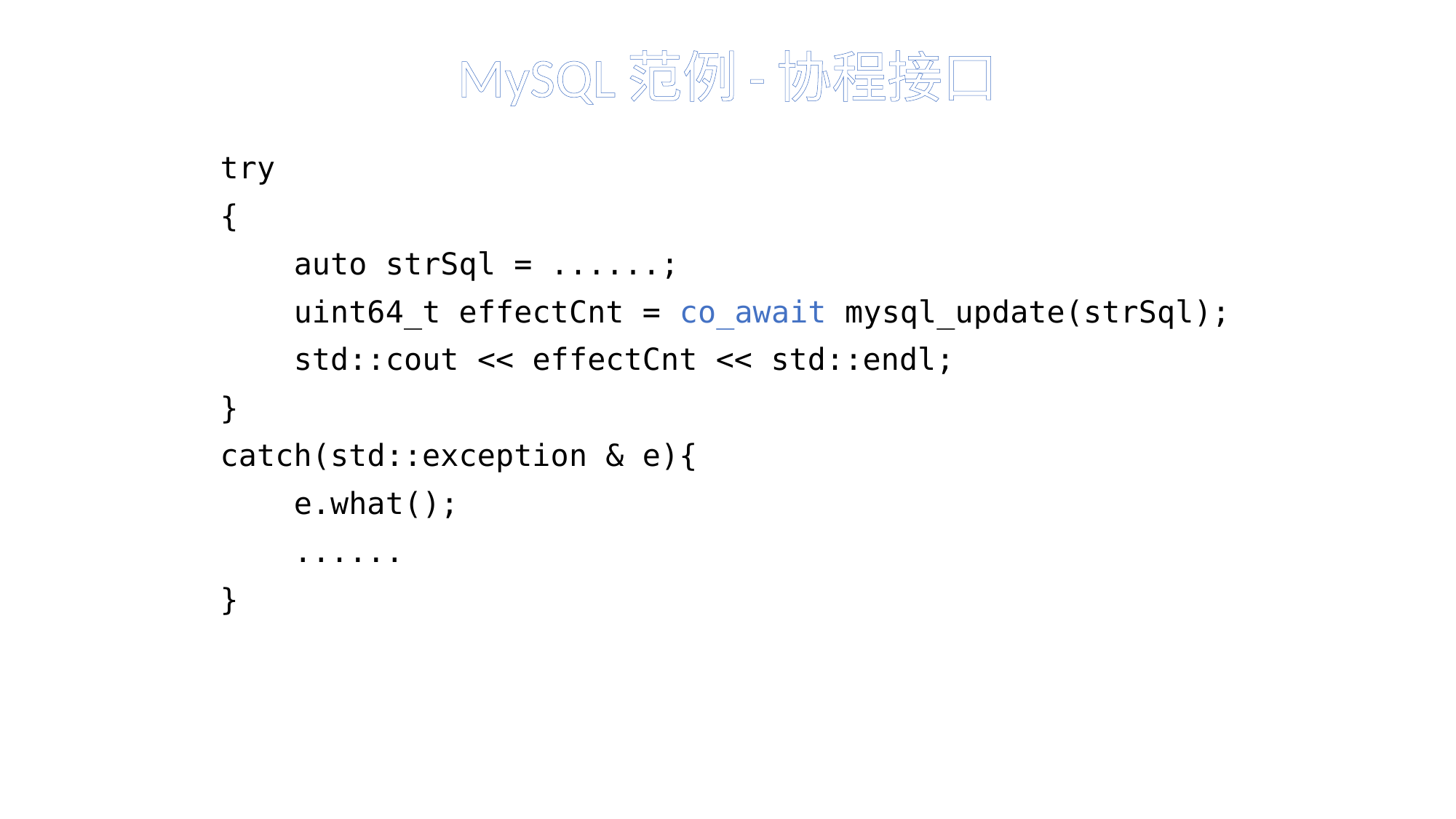

# MySQL范例-协程接口
try
{
    auto strSql = ......;
    uint64_t effectCnt = co_await mysql_update(strSql);
    std::cout << effectCnt << std::endl;
}
catch(std::exception & e){
    e.what();
    ......
}